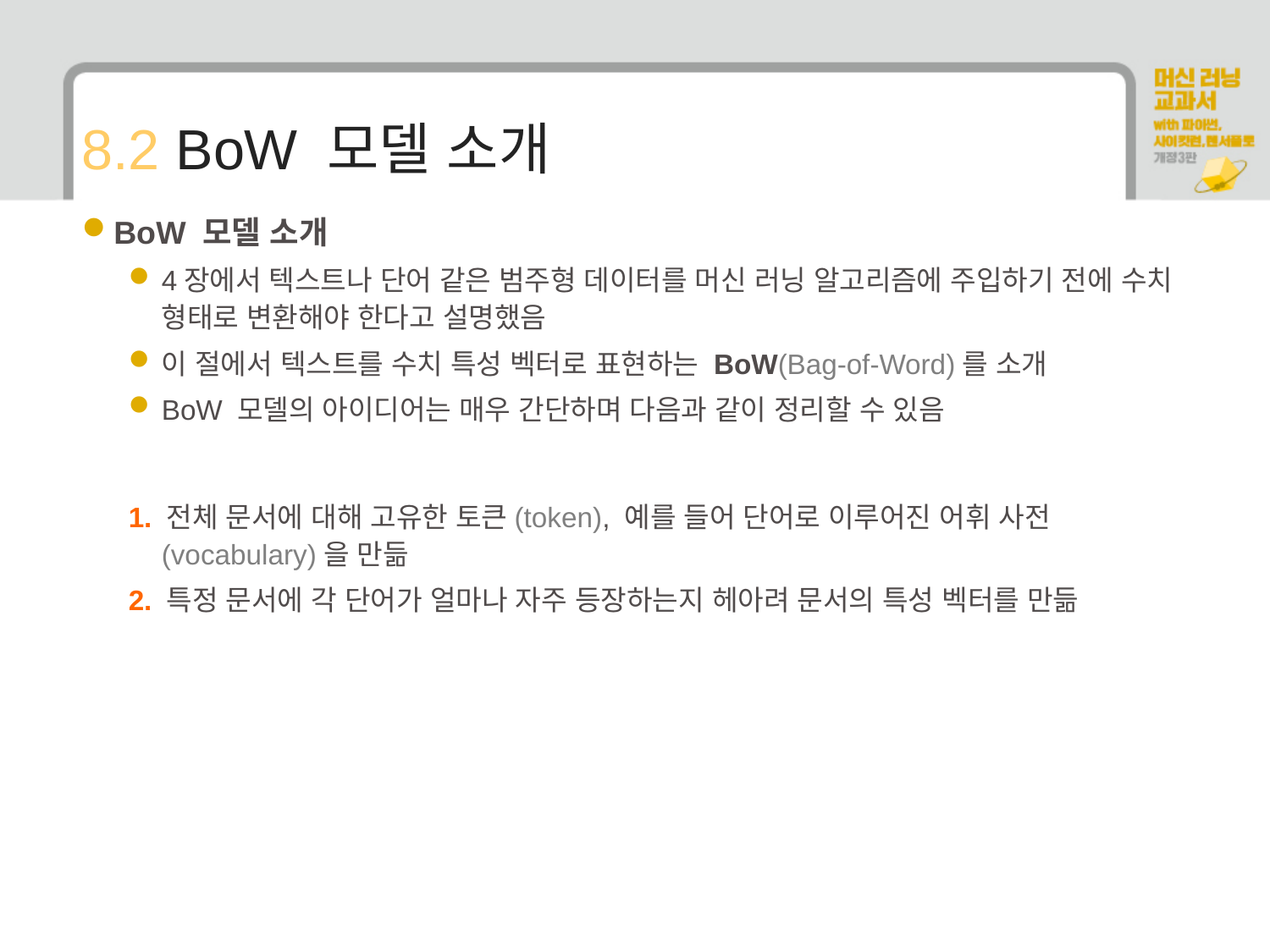

# 8.2 BoW 모델 소개
BoW 모델 소개
4장에서 텍스트나 단어 같은 범주형 데이터를 머신 러닝 알고리즘에 주입하기 전에 수치 형태로 변환해야 한다고 설명했음
이 절에서 텍스트를 수치 특성 벡터로 표현하는 BoW(Bag-of-Word)를 소개
BoW 모델의 아이디어는 매우 간단하며 다음과 같이 정리할 수 있음

1. 전체 문서에 대해 고유한 토큰(token), 예를 들어 단어로 이루어진 어휘 사전(vocabulary)을 만듦
2. 특정 문서에 각 단어가 얼마나 자주 등장하는지 헤아려 문서의 특성 벡터를 만듦